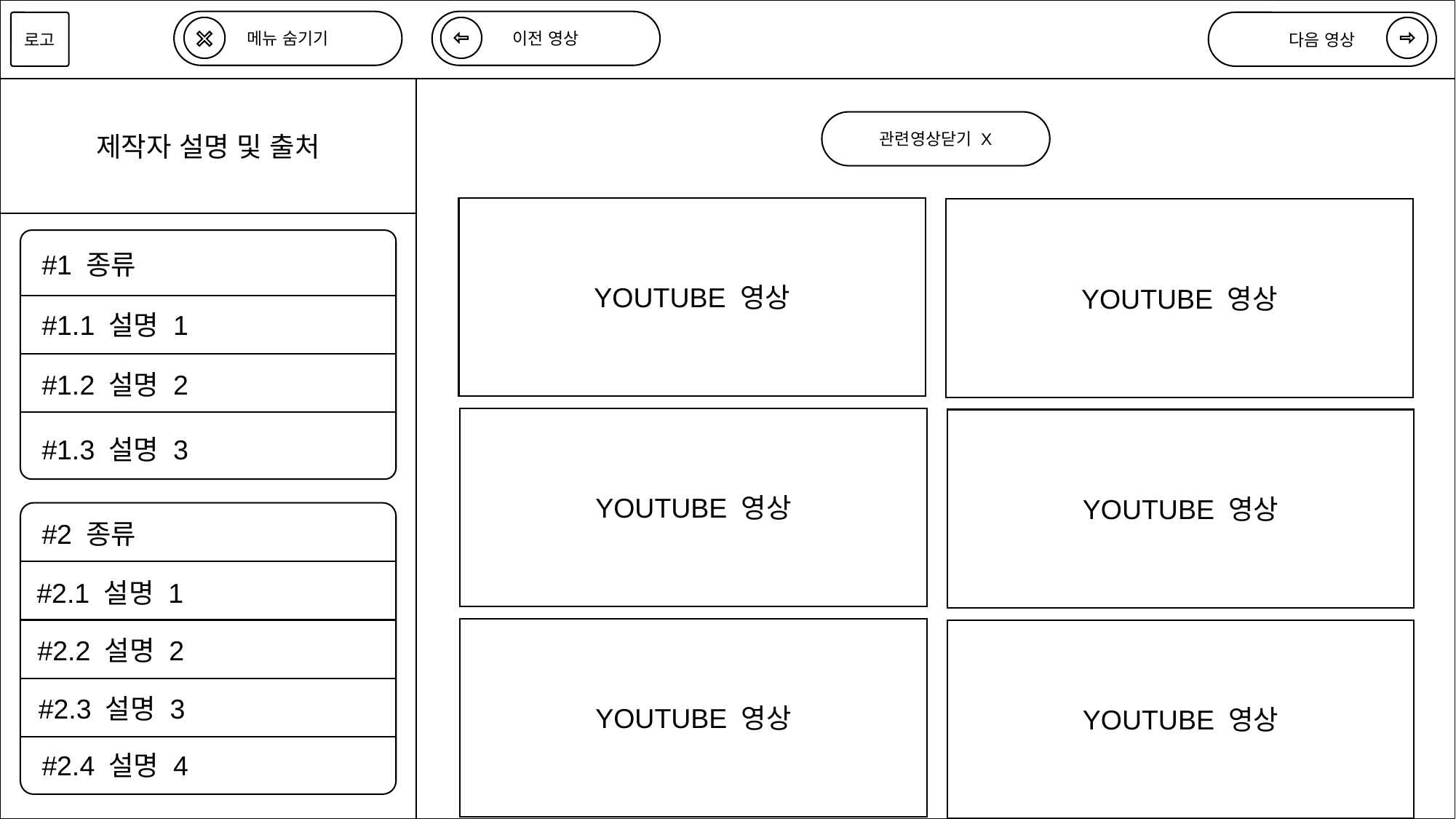

메뉴 숨기기
이전 영상
로고
다음 영상

제작자 설명 및 출처

관련영상닫기 X
YOUTUBE 영상
YOUTUBE 영상

#1 종류

#1.1 설명 1

#1.2 설명 2
YOUTUBE 영상
YOUTUBE 영상
#1.3 설명 3

#2 종류

#2.1 설명 1
YOUTUBE 영상

YOUTUBE 영상
#2.2 설명 2

#2.3 설명 3
#2.4 설명 4